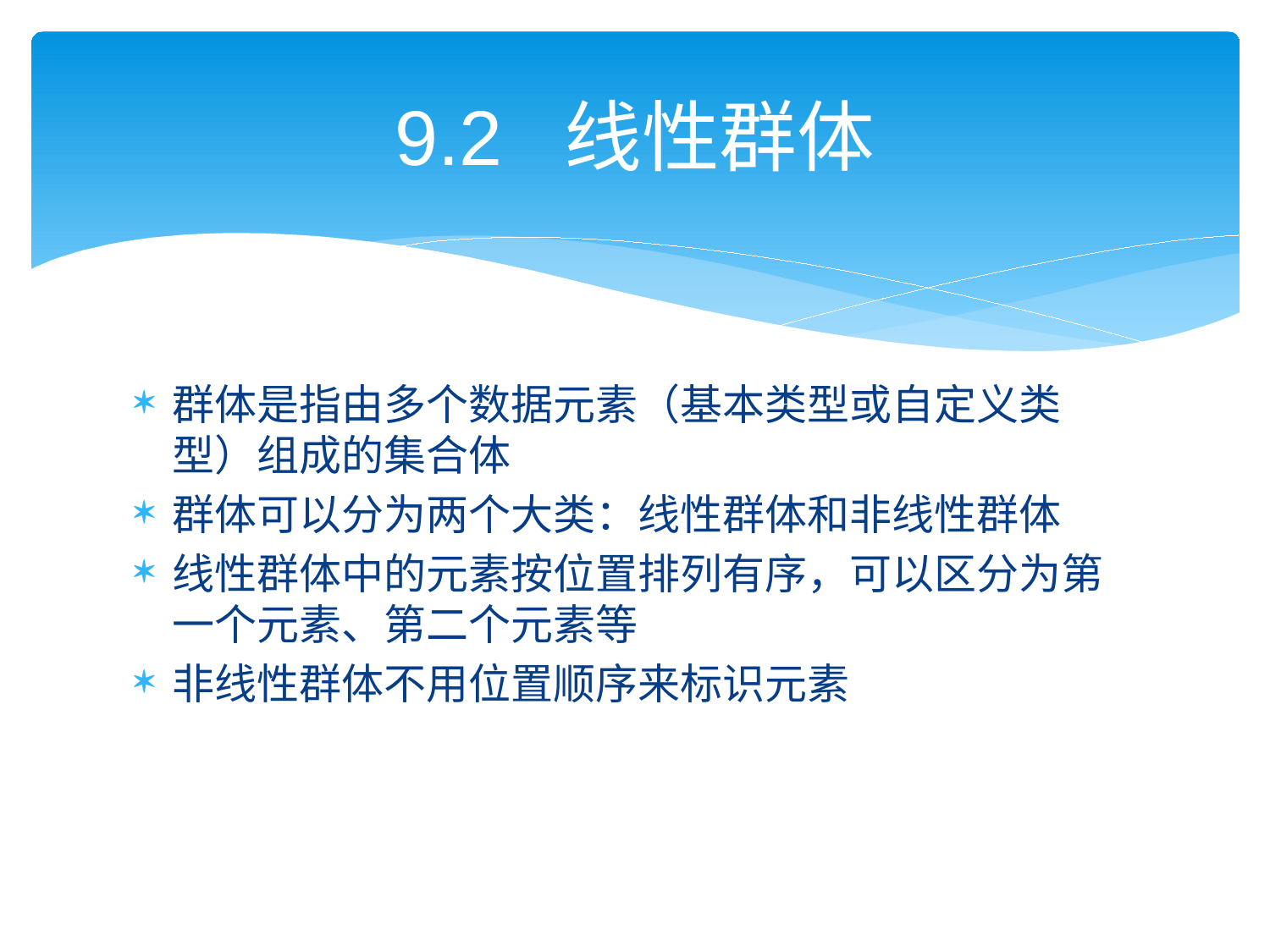

# 9.2  线性群体
群体是指由多个数据元素（基本类型或自定义类型）组成的集合体
群体可以分为两个大类：线性群体和非线性群体
线性群体中的元素按位置排列有序，可以区分为第一个元素、第二个元素等
非线性群体不用位置顺序来标识元素